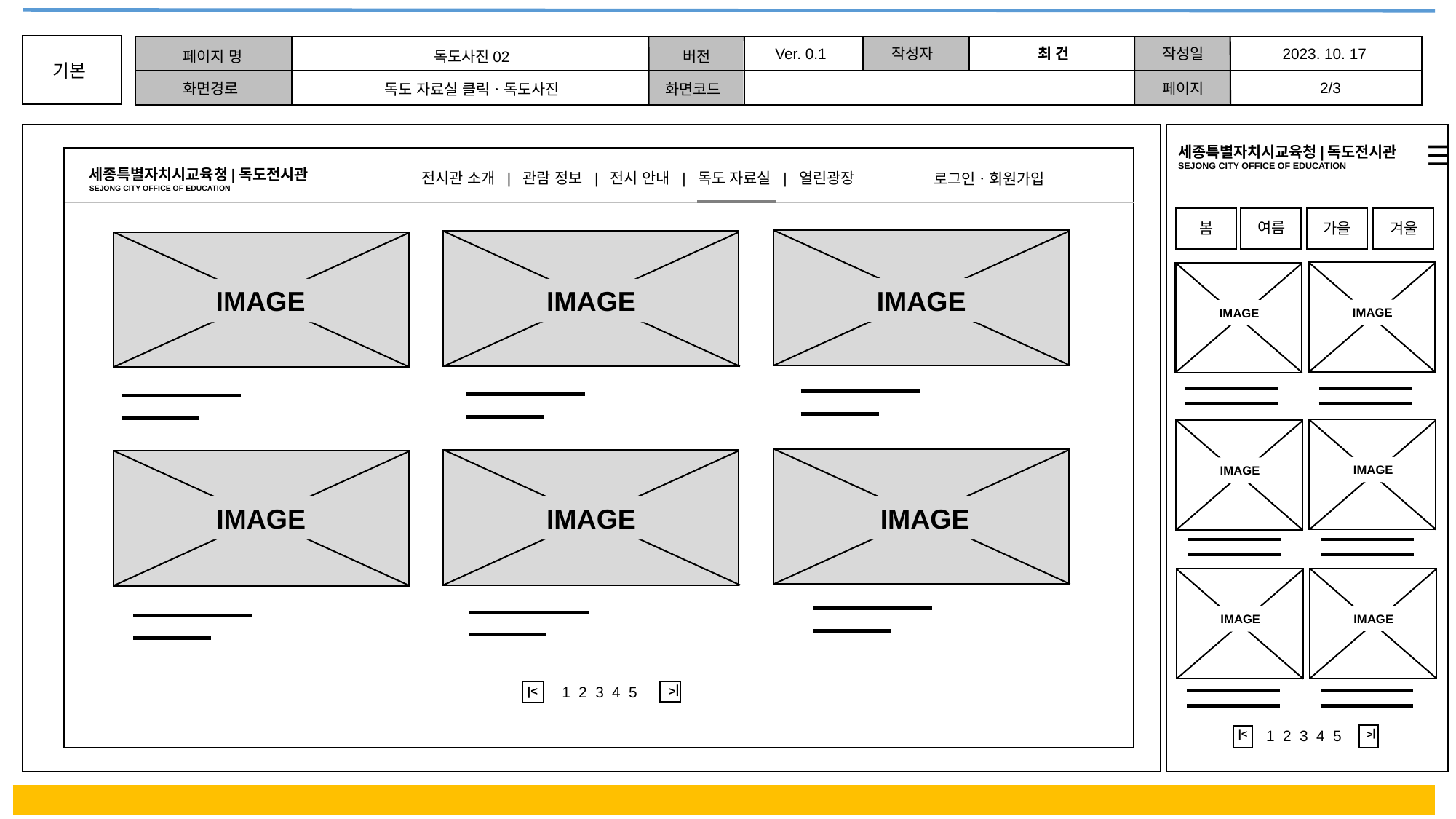

Ver. 0.1
2023. 10. 17
최 건
작성자
작성일
버전
페이지 명
독도사진02
2/3
화면경로
페이지
독도 자료실 클릭ㆍ독도사진
화면코드
기본

☰

세종특별자치시교육청|독도전시관
SEJONG CITY OFFICE OF EDUCATION

여름
가을
봄
겨울

IMAGE
IMAGE

IMAGE
IMAGE

IMAGE
IMAGE
1  2  3  4  5
|<

|<

세종특별자치시교육청|독도전시관
SEJONG CITY OFFICE OF EDUCATION
전시관 소개  |  관람 정보  |  전시 안내  |  독도 자료실  |  열린광장
로그인ㆍ회원가입

IMAGE

IMAGE

IMAGE

IMAGE

IMAGE

IMAGE
1  2  3  4  5
|<

|<